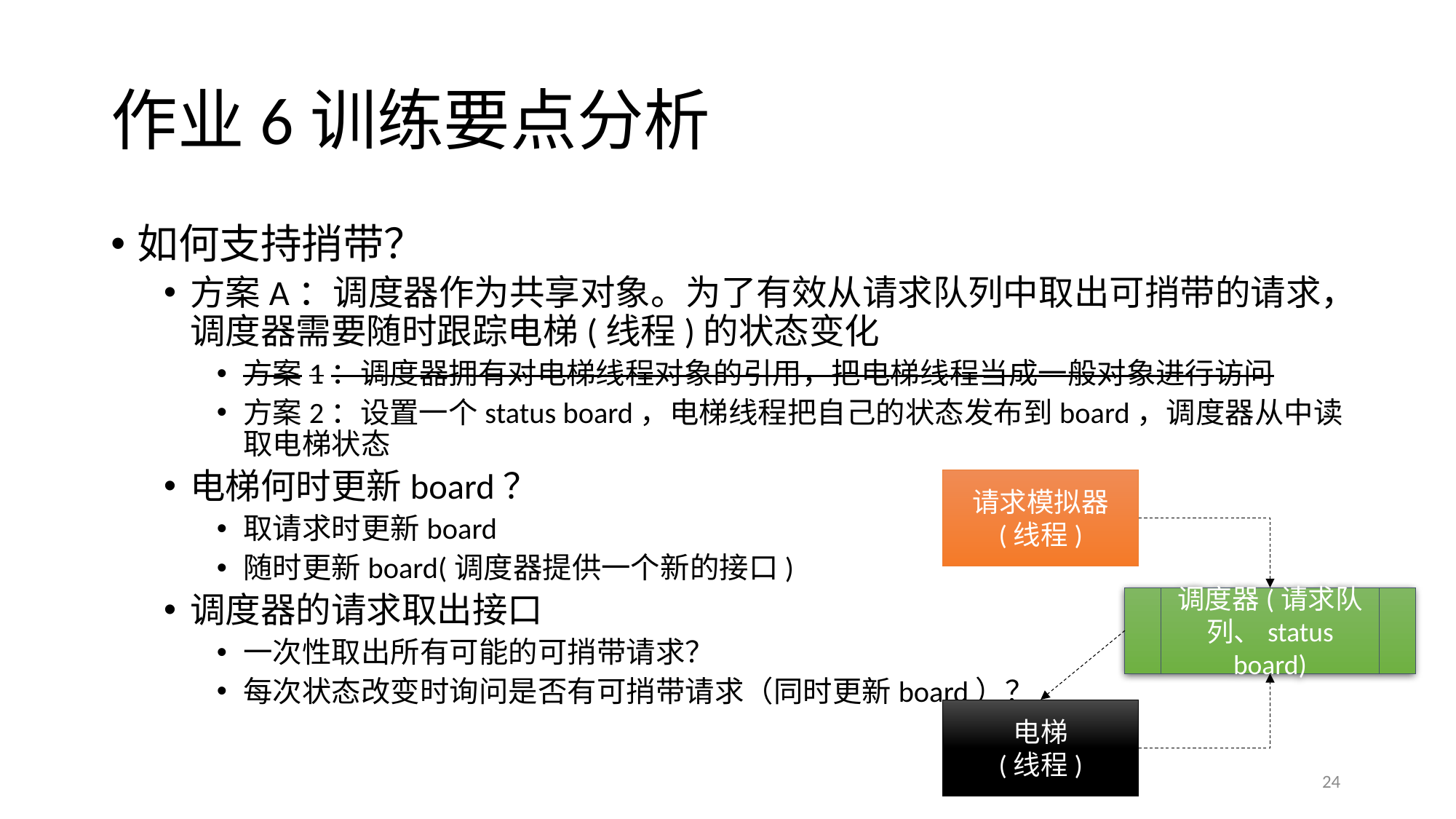

# 作业6训练要点分析
如何支持捎带？
方案A：调度器作为共享对象。为了有效从请求队列中取出可捎带的请求，调度器需要随时跟踪电梯(线程)的状态变化
方案1：调度器拥有对电梯线程对象的引用，把电梯线程当成一般对象进行访问
方案2：设置一个status board，电梯线程把自己的状态发布到board，调度器从中读取电梯状态
电梯何时更新board？
取请求时更新board
随时更新board(调度器提供一个新的接口)
调度器的请求取出接口
一次性取出所有可能的可捎带请求？
每次状态改变时询问是否有可捎带请求（同时更新board）？
请求模拟器
(线程)
调度器(请求队列、status board)
电梯
(线程)
24